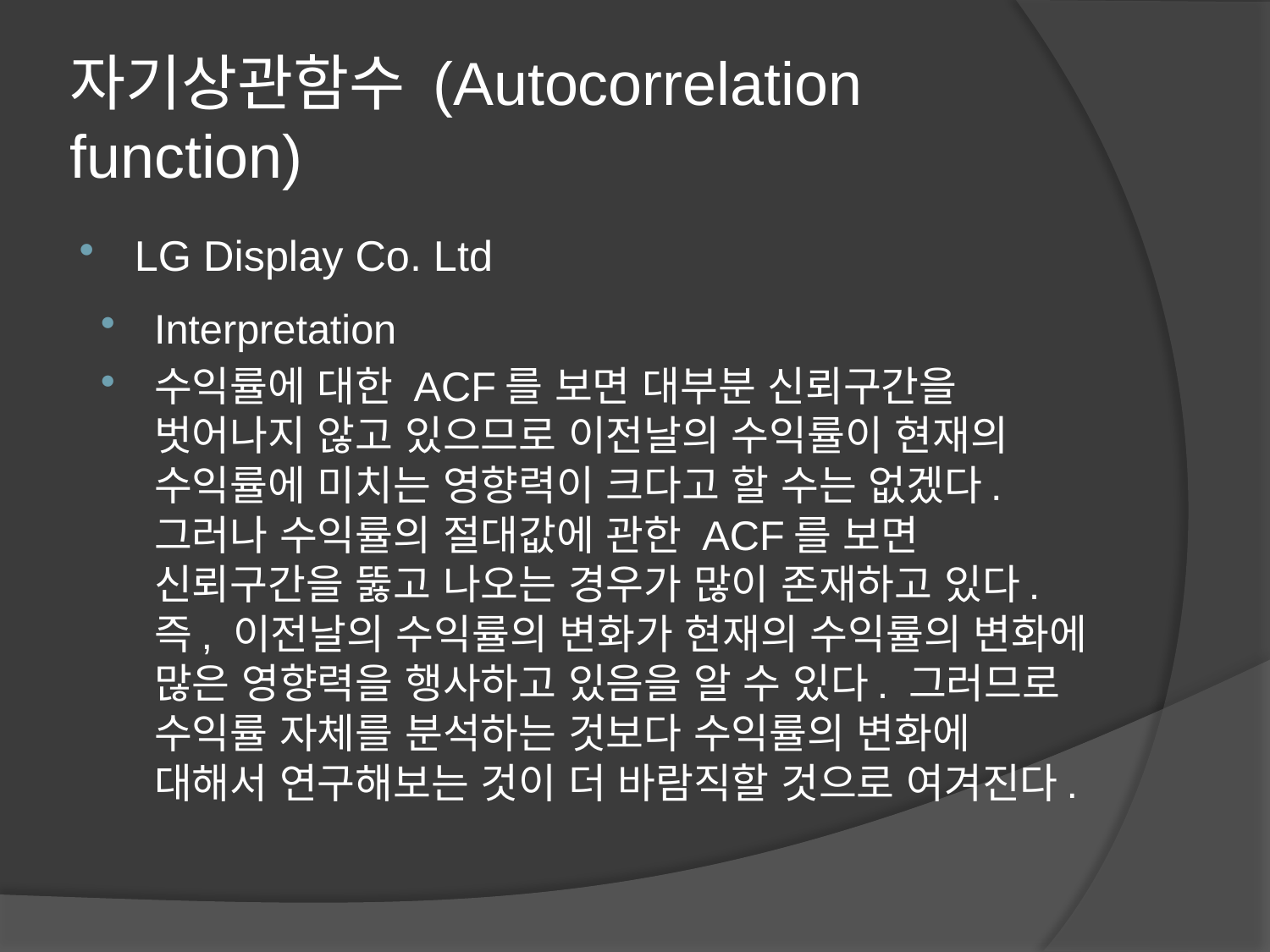

# 자기상관함수 (Autocorrelation function)
LG Display Co. Ltd

Interpretation
수익률에 대한 ACF를 보면 대부분 신뢰구간을 벗어나지 않고 있으므로 이전날의 수익률이 현재의 수익률에 미치는 영향력이 크다고 할 수는 없겠다. 그러나 수익률의 절대값에 관한 ACF를 보면 신뢰구간을 뚫고 나오는 경우가 많이 존재하고 있다. 즉, 이전날의 수익률의 변화가 현재의 수익률의 변화에 많은 영향력을 행사하고 있음을 알 수 있다. 그러므로 수익률 자체를 분석하는 것보다 수익률의 변화에 대해서 연구해보는 것이 더 바람직할 것으로 여겨진다.